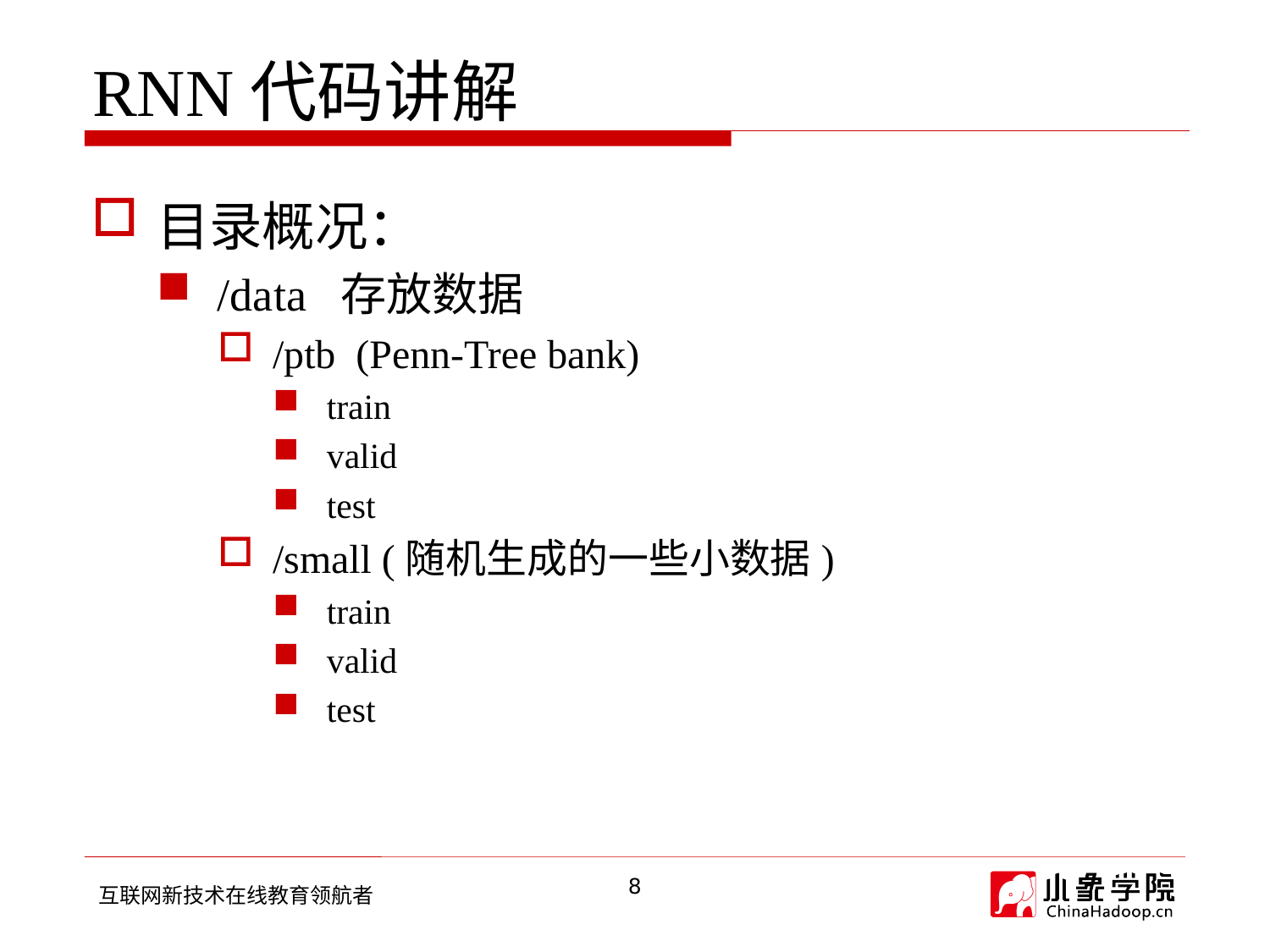

# RNN代码讲解
目录概况：
/data  存放数据
/ptb  (Penn-Tree bank)
train
valid
test
/small (随机生成的一些小数据)
train
valid
test

8